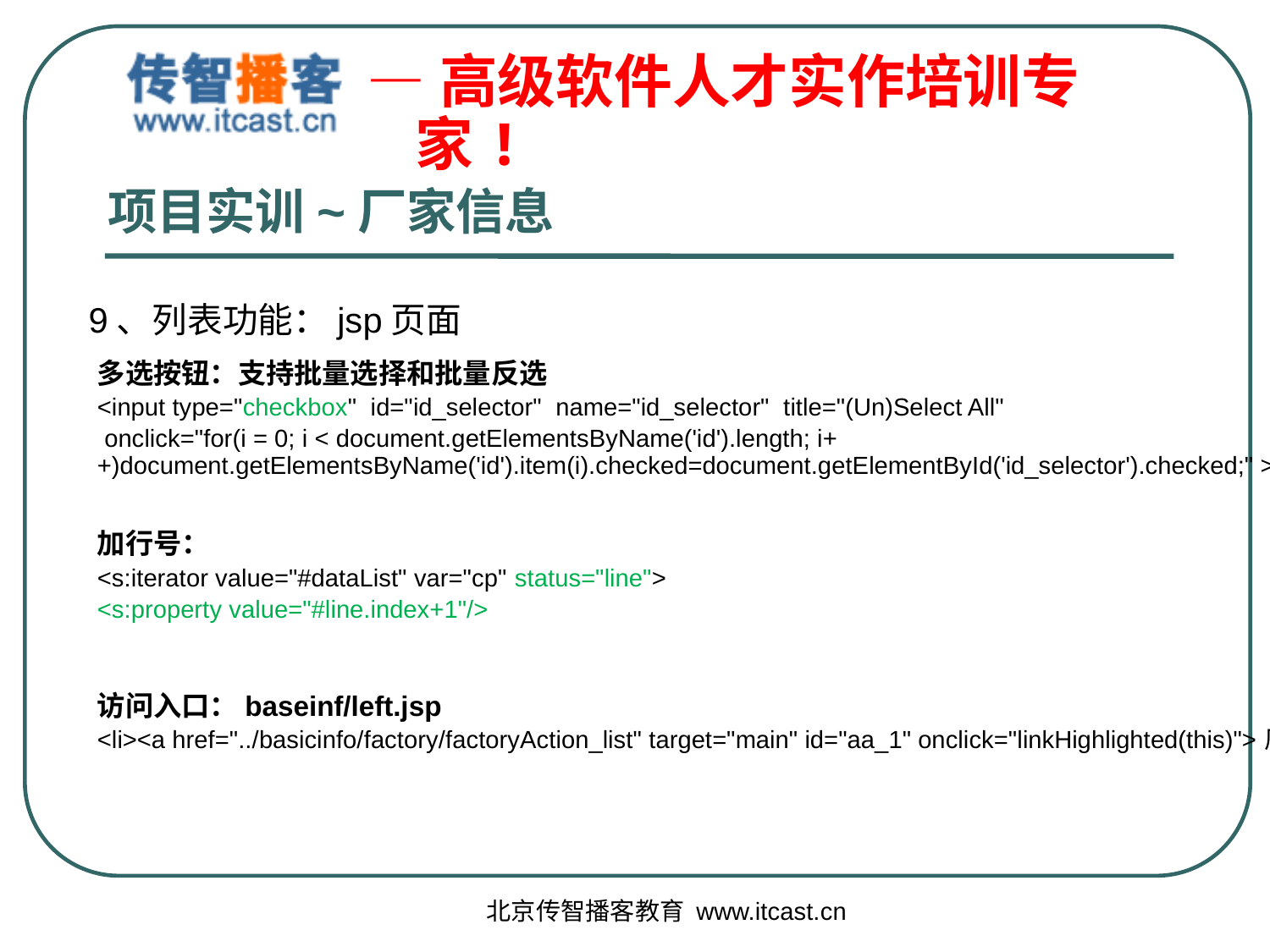

# 项目实训~厂家信息
9、列表功能：jsp页面
多选按钮：支持批量选择和批量反选
<input type="checkbox"  id="id_selector"  name="id_selector"  title="(Un)Select All"
 onclick="for(i = 0; i < document.getElementsByName('id').length; i++)document.getElementsByName('id').item(i).checked=document.getElementById('id_selector').checked;" >

加行号：
<s:iterator value="#dataList" var="cp" status="line">
<s:property value="#line.index+1"/>

访问入口：baseinf/left.jsp
<li><a href="../basicinfo/factory/factoryAction_list" target="main" id="aa_1" onclick="linkHighlighted(this)">厂家信息</a></li>
北京传智播客教育 www.itcast.cn